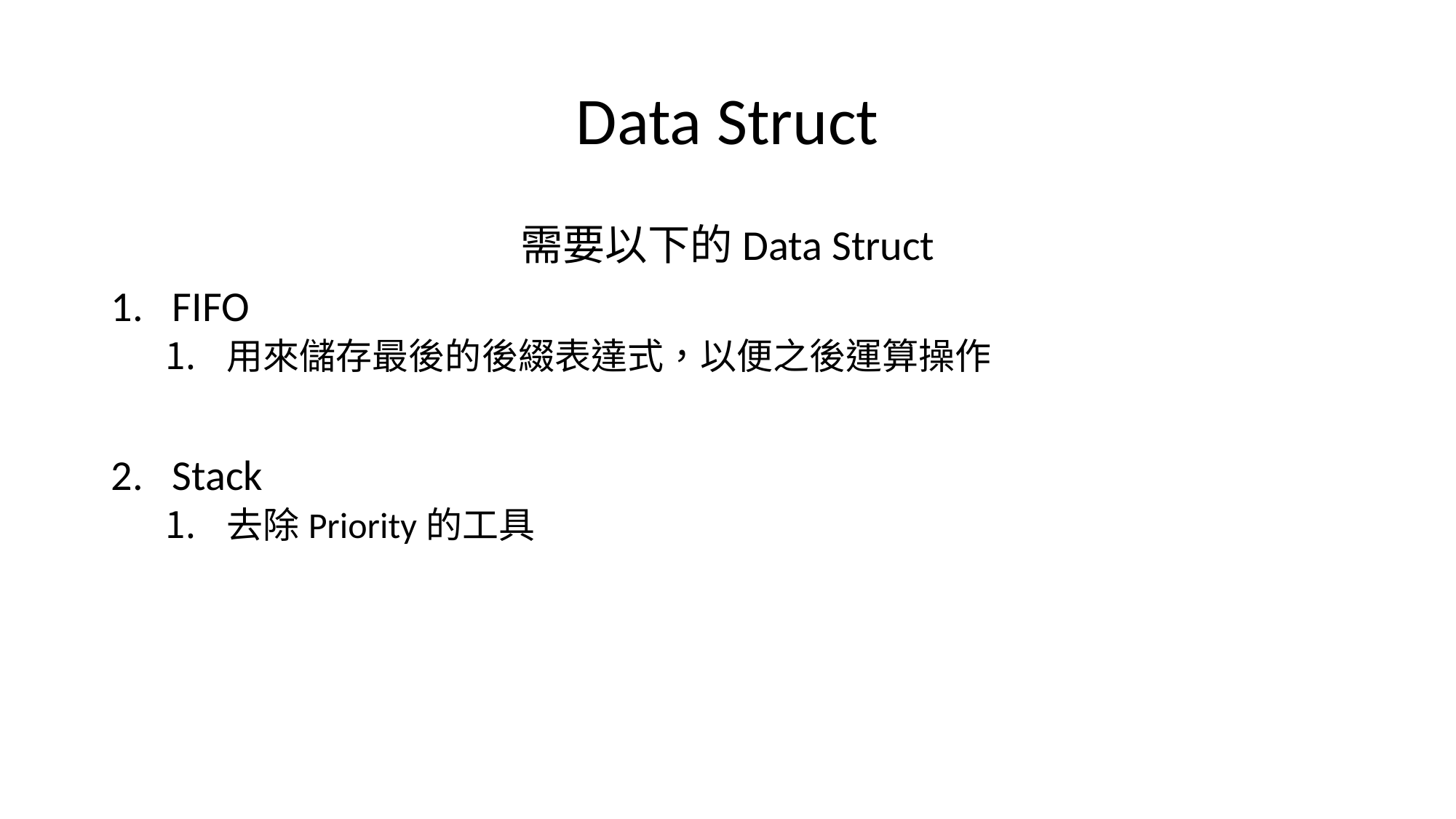

# Data Struct
需要以下的Data Struct
FIFO
用來儲存最後的後綴表達式，以便之後運算操作

Stack
去除Priority的工具